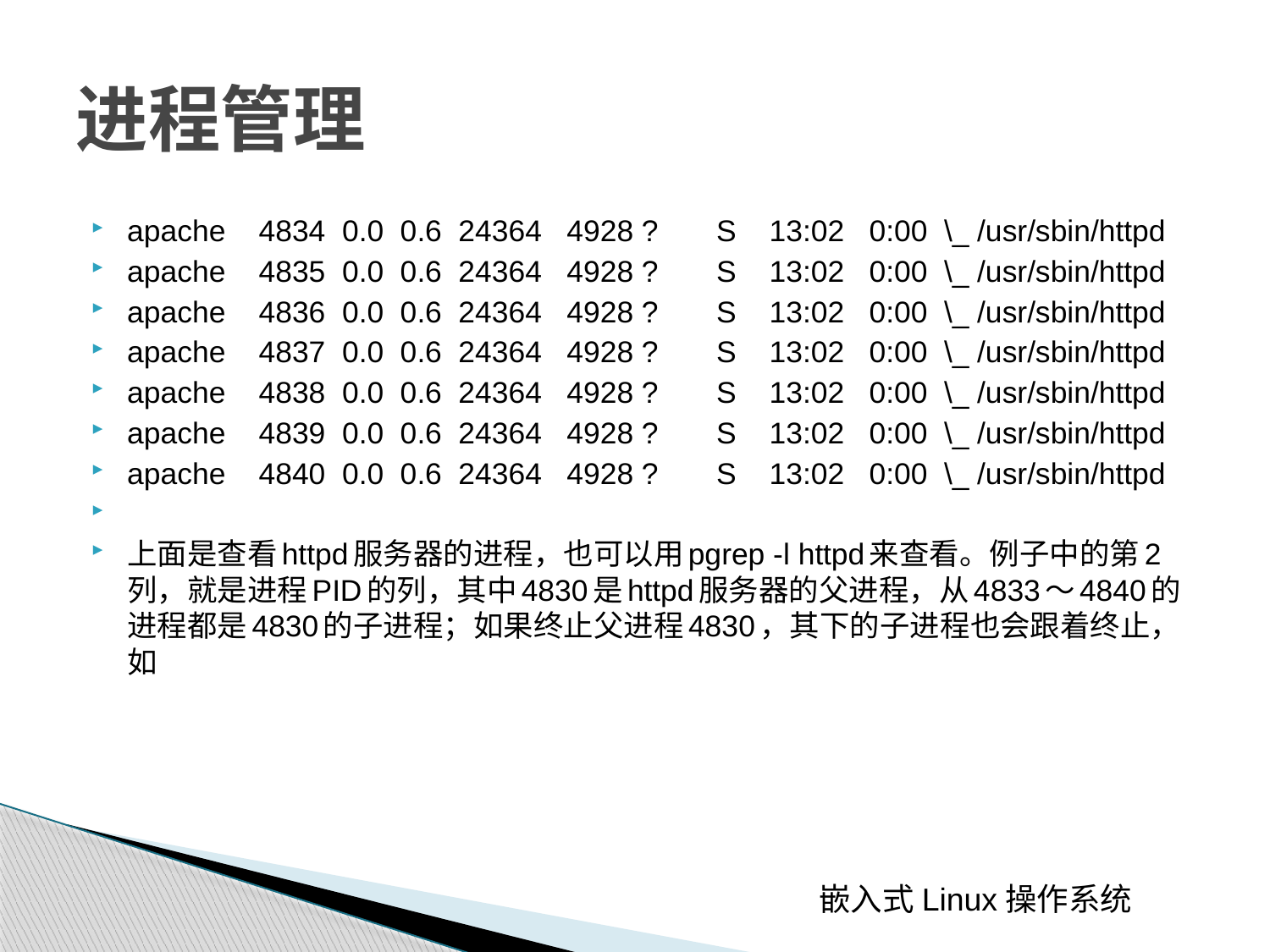

# 进程管理
apache    4834  0.0  0.6  24364   4928 ?       S    13:02   0:00  \_ /usr/sbin/httpd
apache    4835  0.0  0.6  24364   4928 ?       S    13:02   0:00  \_ /usr/sbin/httpd
apache    4836  0.0  0.6  24364   4928 ?       S    13:02   0:00  \_ /usr/sbin/httpd
apache    4837  0.0  0.6  24364   4928 ?       S    13:02   0:00  \_ /usr/sbin/httpd
apache    4838  0.0  0.6  24364   4928 ?       S    13:02   0:00  \_ /usr/sbin/httpd
apache    4839  0.0  0.6  24364   4928 ?       S    13:02   0:00  \_ /usr/sbin/httpd
apache    4840  0.0  0.6  24364   4928 ?       S    13:02   0:00  \_ /usr/sbin/httpd

上面是查看httpd服务器的进程，也可以用pgrep -l httpd来查看。例子中的第2列，就是进程PID的列，其中4830是httpd服务器的父进程，从4833～4840的进程都是4830的子进程；如果终止父进程4830，其下的子进程也会跟着终止，如

         嵌入式Linux操作系统